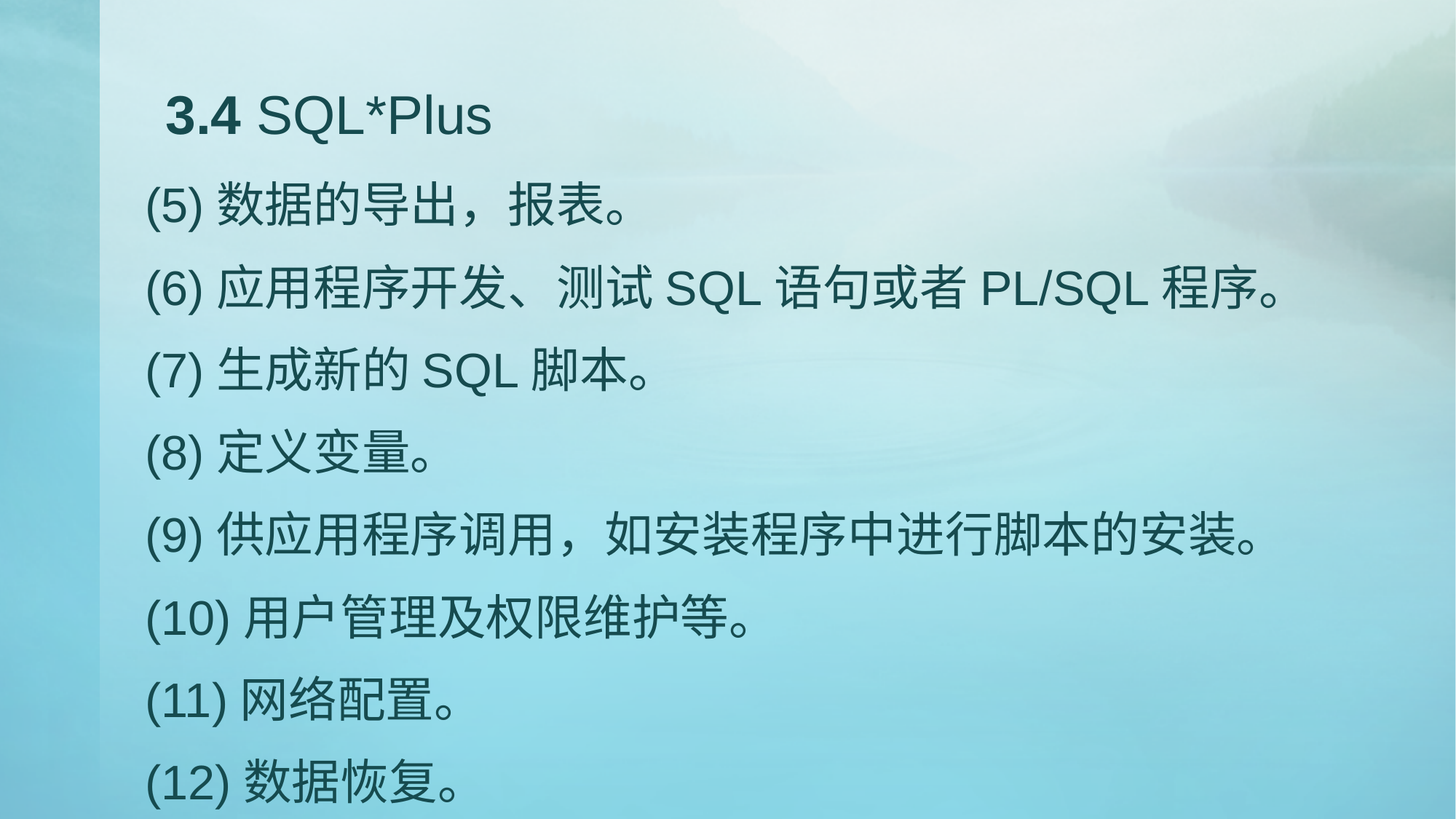

# 3.4 SQL*Plus
(5)数据的导出，报表。
(6)应用程序开发、测试SQL语句或者PL/SQL程序。
(7)生成新的SQL脚本。
(8)定义变量。
(9)供应用程序调用，如安装程序中进行脚本的安装。
(10)用户管理及权限维护等。
(11)网络配置。
(12)数据恢复。